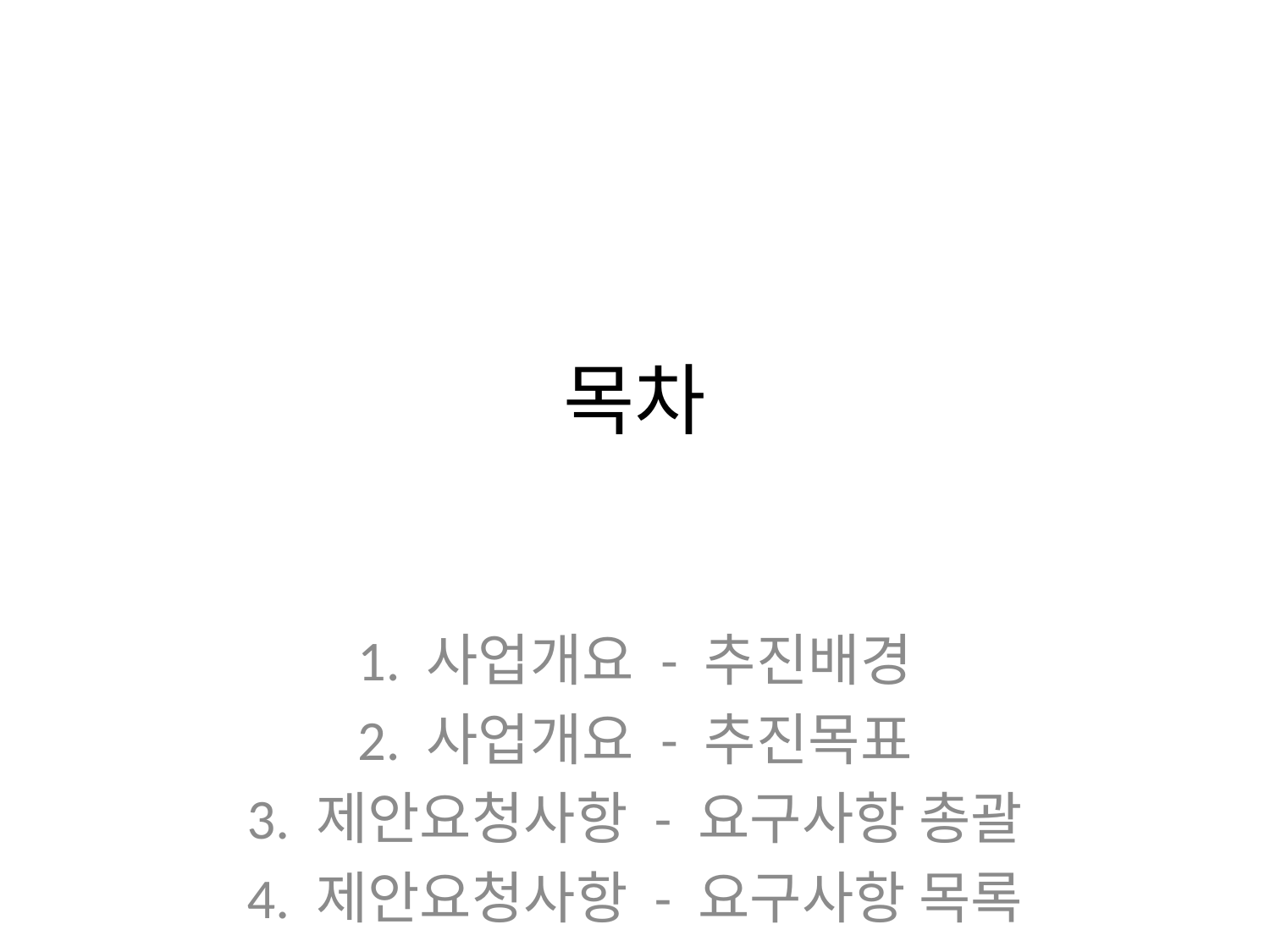

# 목차

1. 사업개요 - 추진배경
2. 사업개요 - 추진목표
3. 제안요청사항 - 요구사항 총괄
4. 제안요청사항 - 요구사항 목록